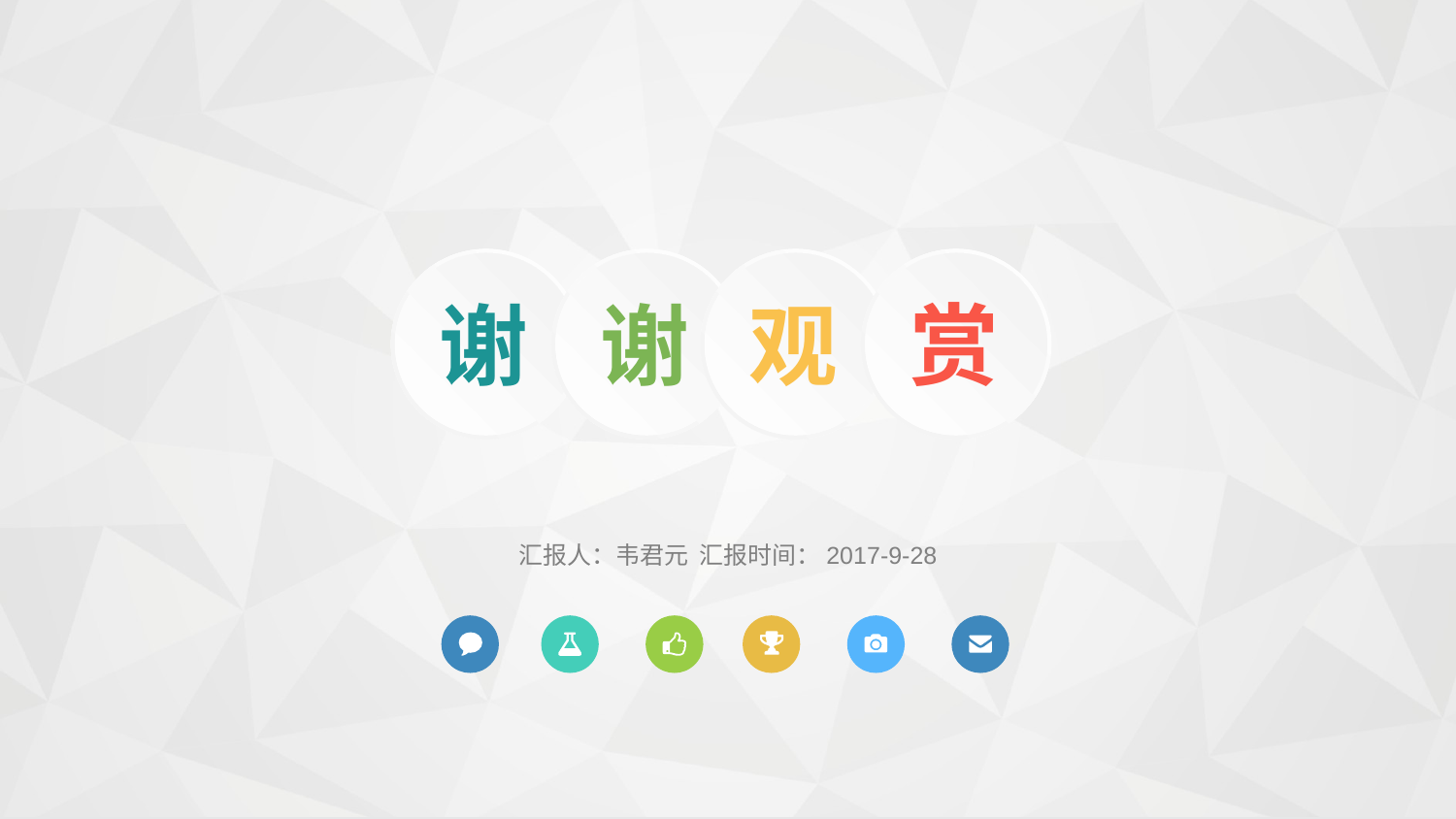

谢
谢
观
赏
汇报人：韦君元  汇报时间：2017-9-28

延时符